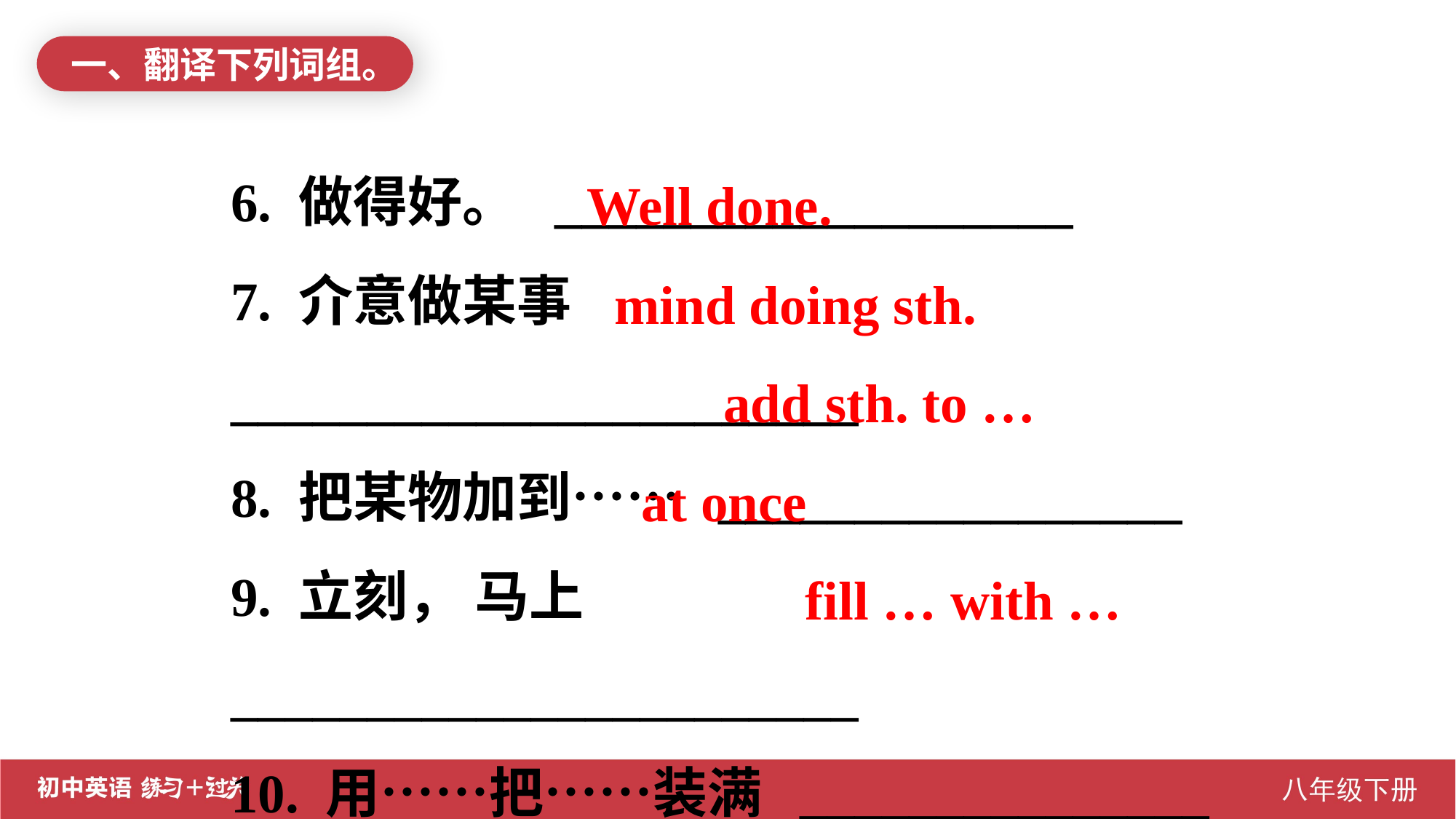

一、翻译下列词组。
6. 做得好。  ___________________
7. 介意做某事  _______________________
8. 把某物加到……  _________________
9. 立刻， 马上  _______________________
10. 用……把……装满  _______________
Well done.
  mind doing sth.
          add sth. to …
    at once
                fill … with …